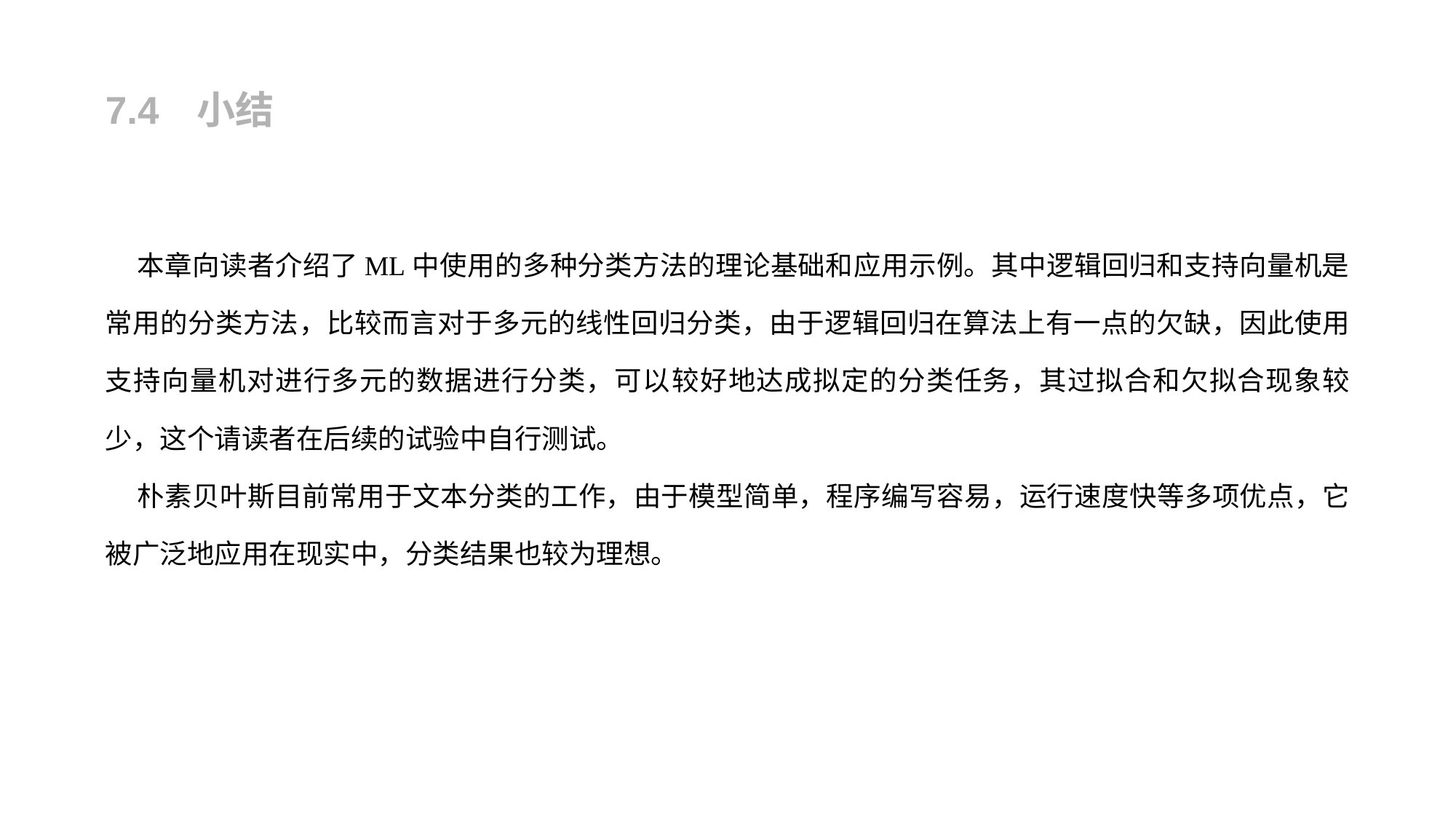

# 7.4  小结
本章向读者介绍了ML中使用的多种分类方法的理论基础和应用示例。其中逻辑回归和支持向量机是常用的分类方法，比较而言对于多元的线性回归分类，由于逻辑回归在算法上有一点的欠缺，因此使用支持向量机对进行多元的数据进行分类，可以较好地达成拟定的分类任务，其过拟合和欠拟合现象较少，这个请读者在后续的试验中自行测试。
朴素贝叶斯目前常用于文本分类的工作，由于模型简单，程序编写容易，运行速度快等多项优点，它被广泛地应用在现实中，分类结果也较为理想。